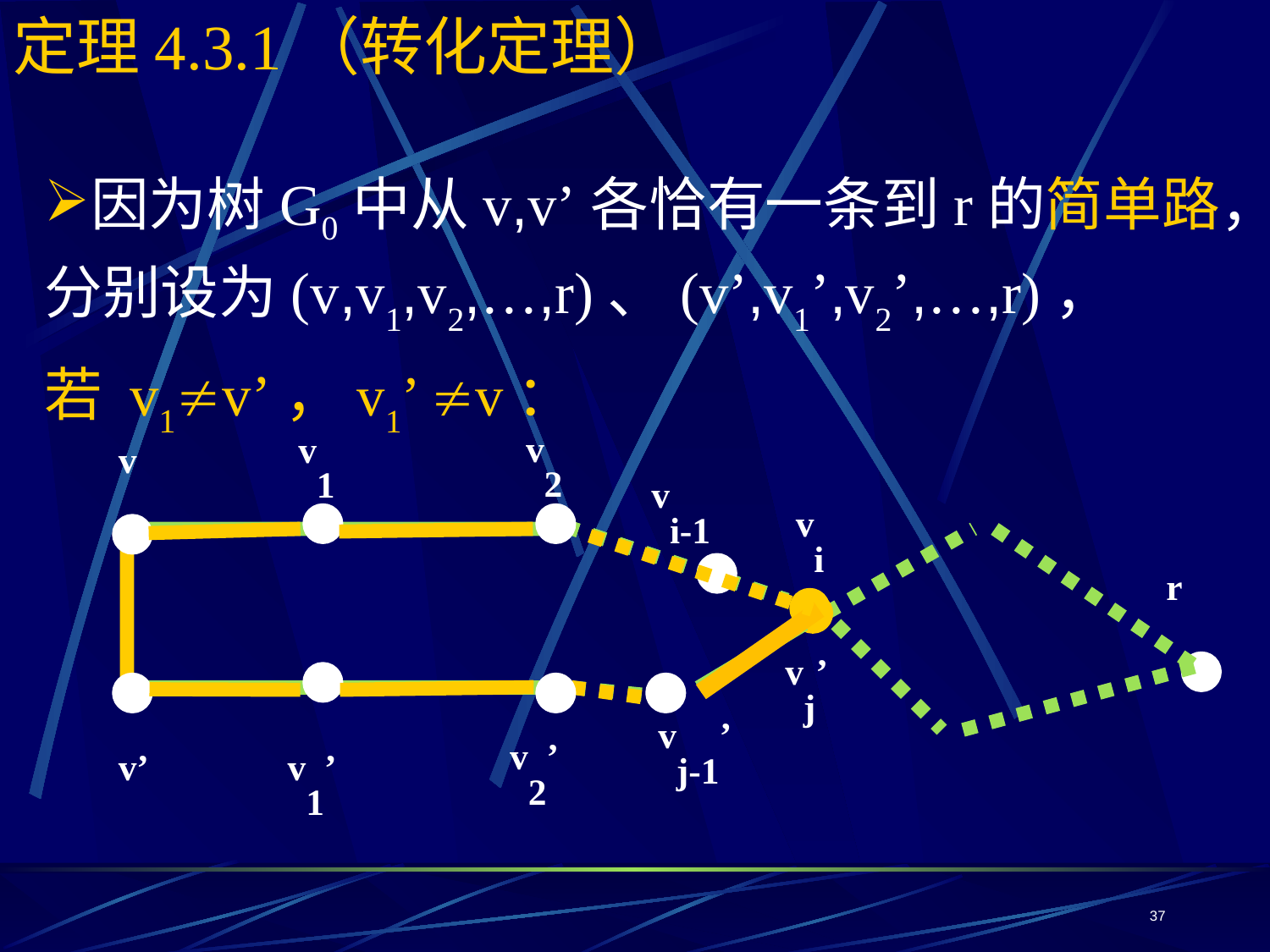

# 定理4.3.1（转化定理）
因为树G0中从v,v’各恰有一条到r的简单路，分别设为(v,v1,v2,…,r)、(v’,v1’,v2’,…,r)，
若 v1≠v’，v1’ ≠v：
v2
v1
v
vi-1
vi

r

vj’

vj-1’
v2’
v’
v1’
37